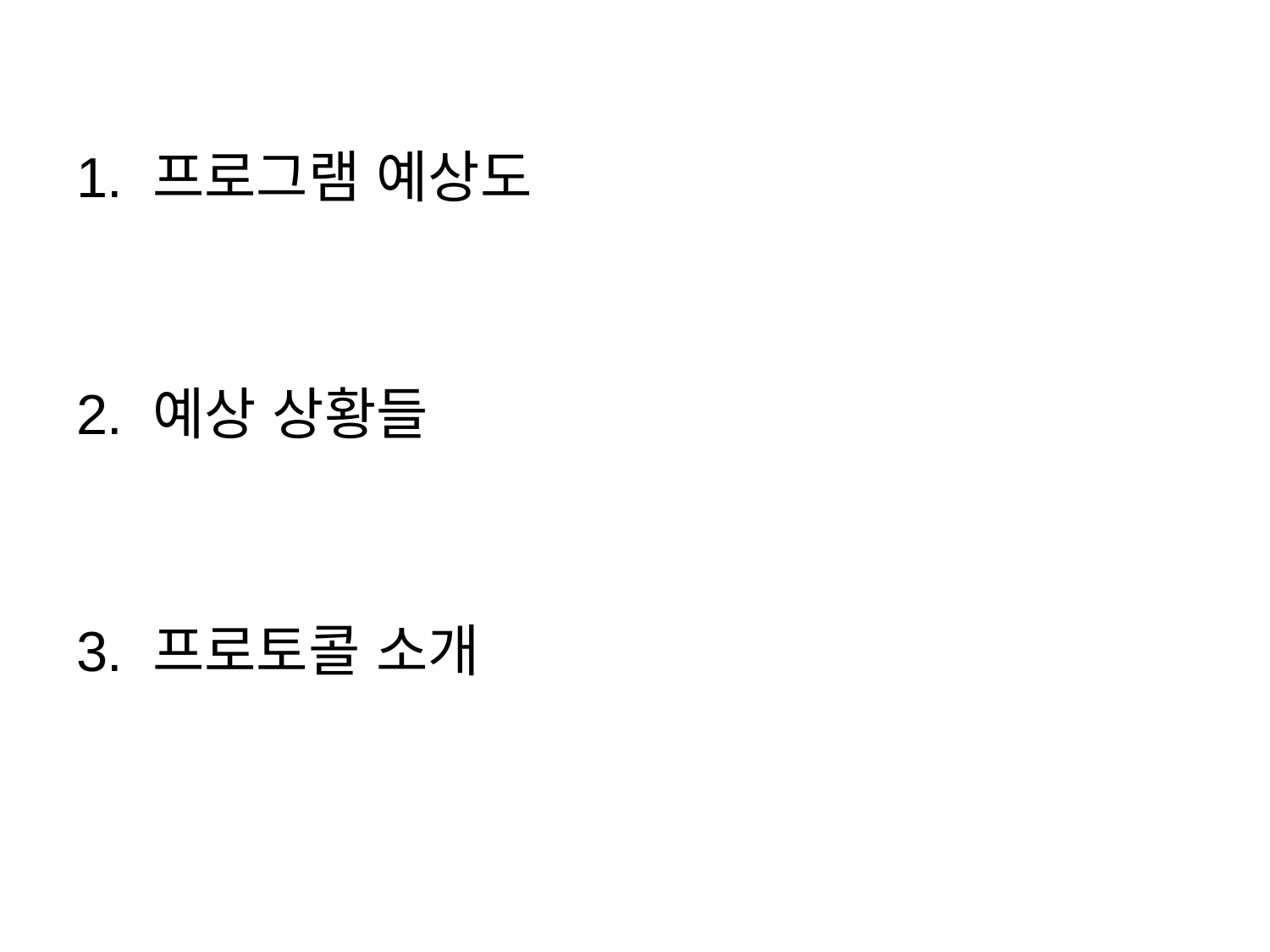

1. 프로그램 예상도

2. 예상 상황들

3. 프로토콜 소개